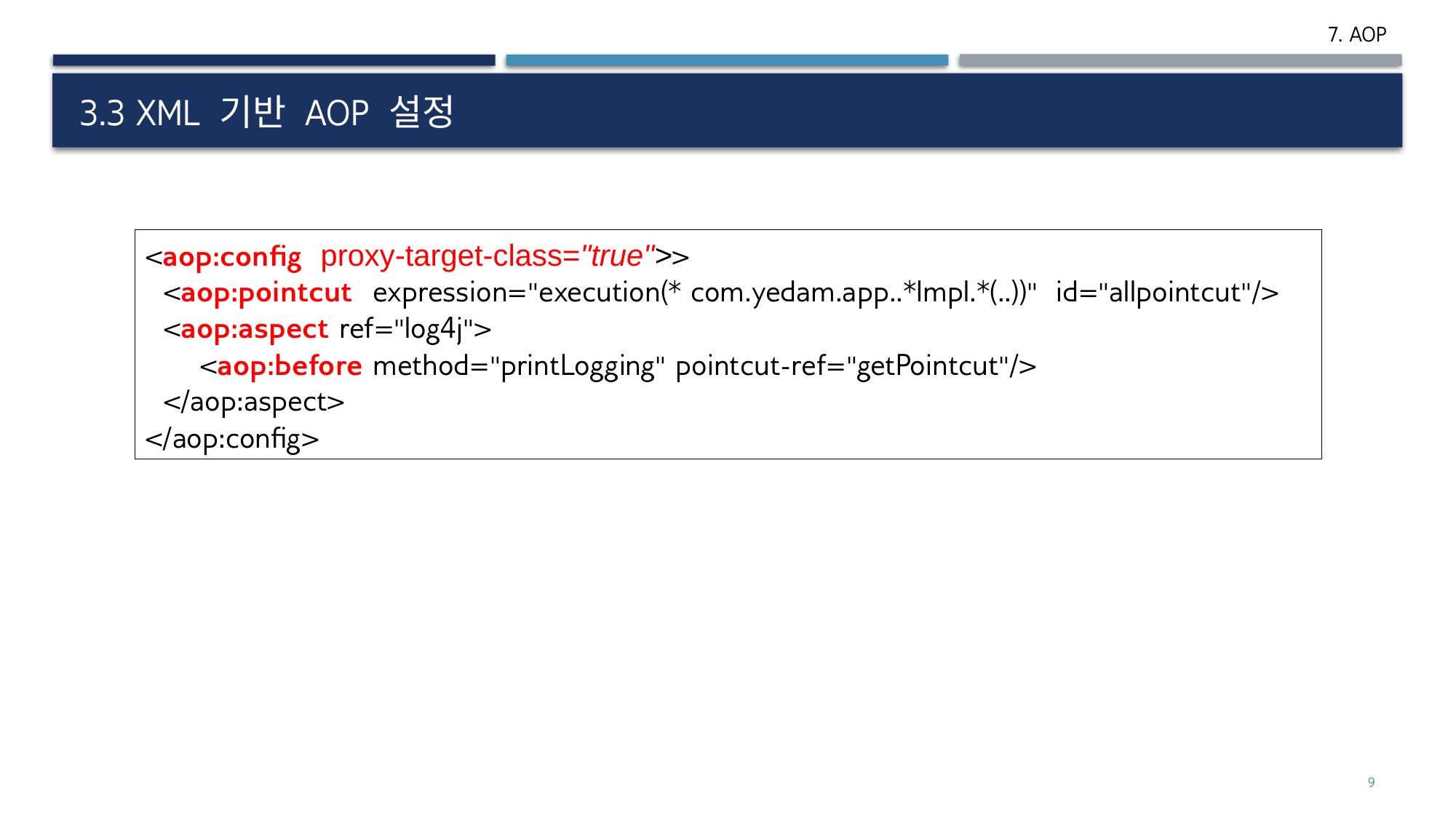

# 3.3 XML 기반 AOP 설정
<aop:config  proxy-target-class="true">>
  <aop:pointcut  expression="execution(* com.yedam.app..*Impl.*(..))"  id="allpointcut"/>
  <aop:aspect ref="log4j">
      <aop:before method="printLogging" pointcut-ref="getPointcut"/>
  </aop:aspect>
</aop:config>
9